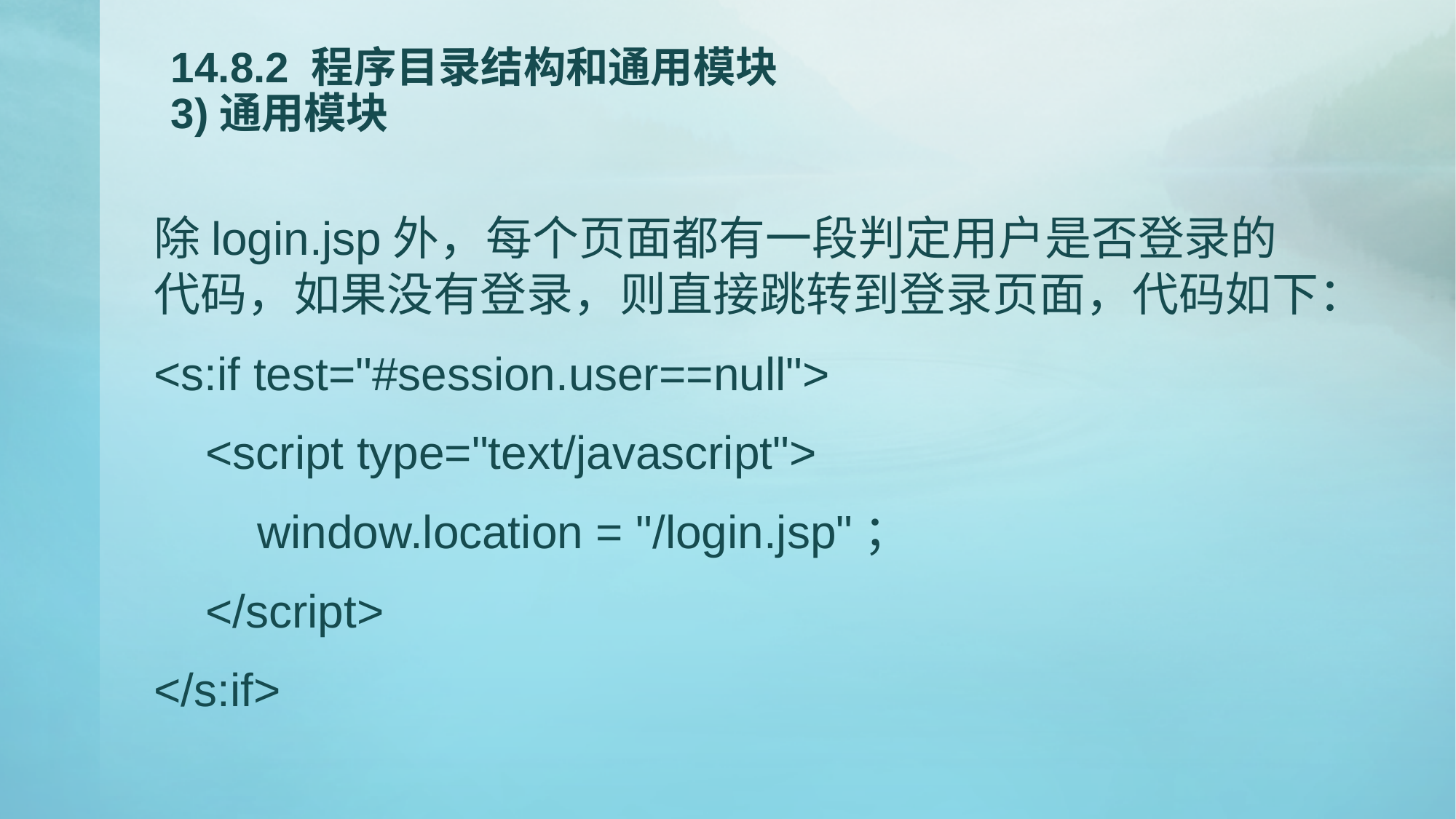

# 14.8.2 程序目录结构和通用模块 3)通用模块
除login.jsp外，每个页面都有一段判定用户是否登录的代码，如果没有登录，则直接跳转到登录页面，代码如下：
<s:if test="#session.user==null">
    <script type="text/javascript">
        window.location = "/login.jsp"；
    </script>
</s:if>